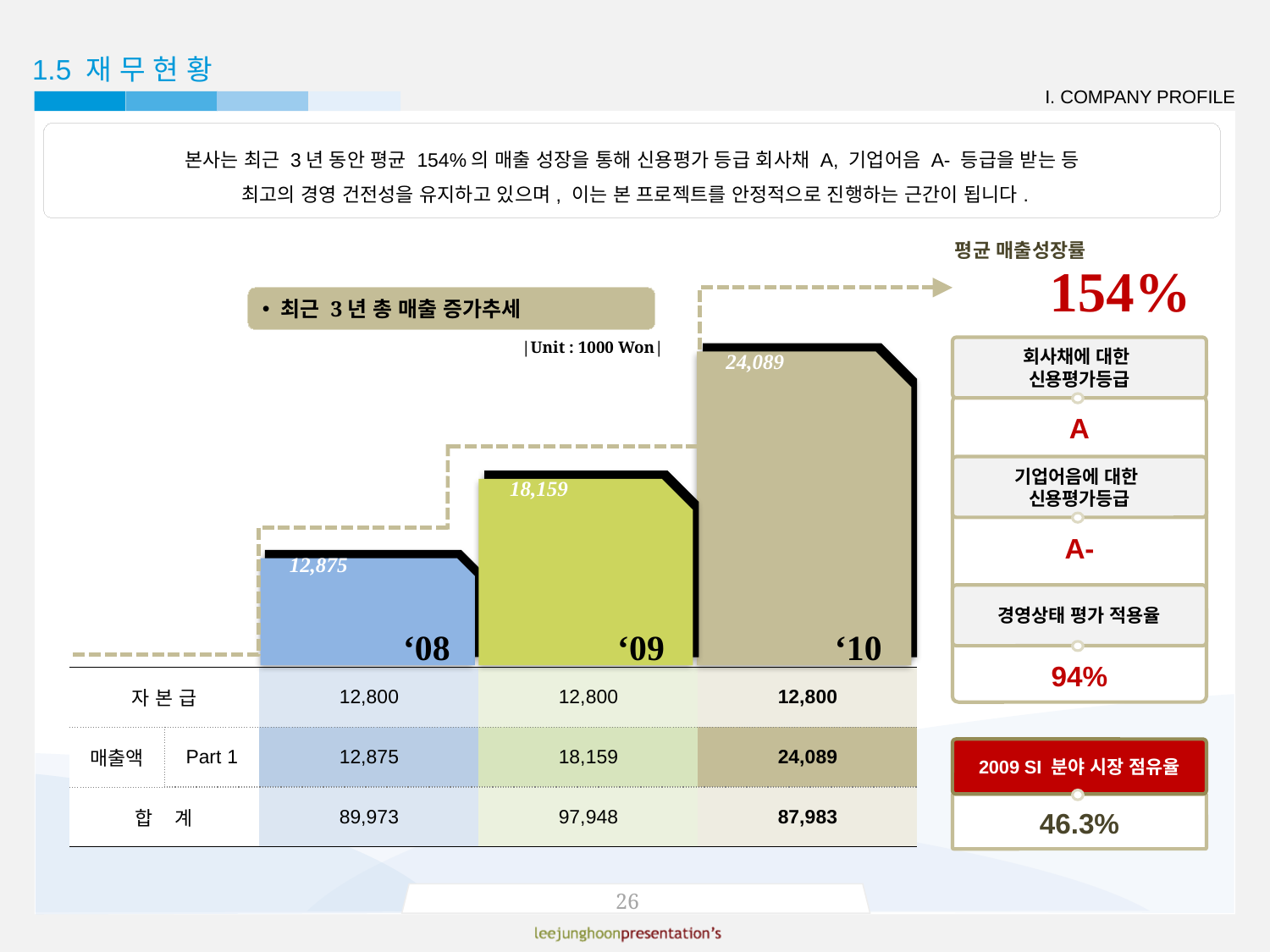

평균 매출성장률
154%
 최근 3년 총 매출 증가추세
|Unit : 1000 Won|
회사채에 대한
신용평가등급

A
기업어음에 대한
신용평가등급

A-
경영상태 평가 적용율

94%
24,089
18,159
12,875

‘08
‘09
‘10

| 자 본 급 |  | 12,800 | 12,800 | 12,800 |
| --- | --- | --- | --- | --- |
| 매출액 | Part 1 | 12,875 | 18,159 | 24,089 |
| 합 계 |  | 89,973 | 97,948 | 87,983 |
2009 SI 분야 시장 점유율

46.3%